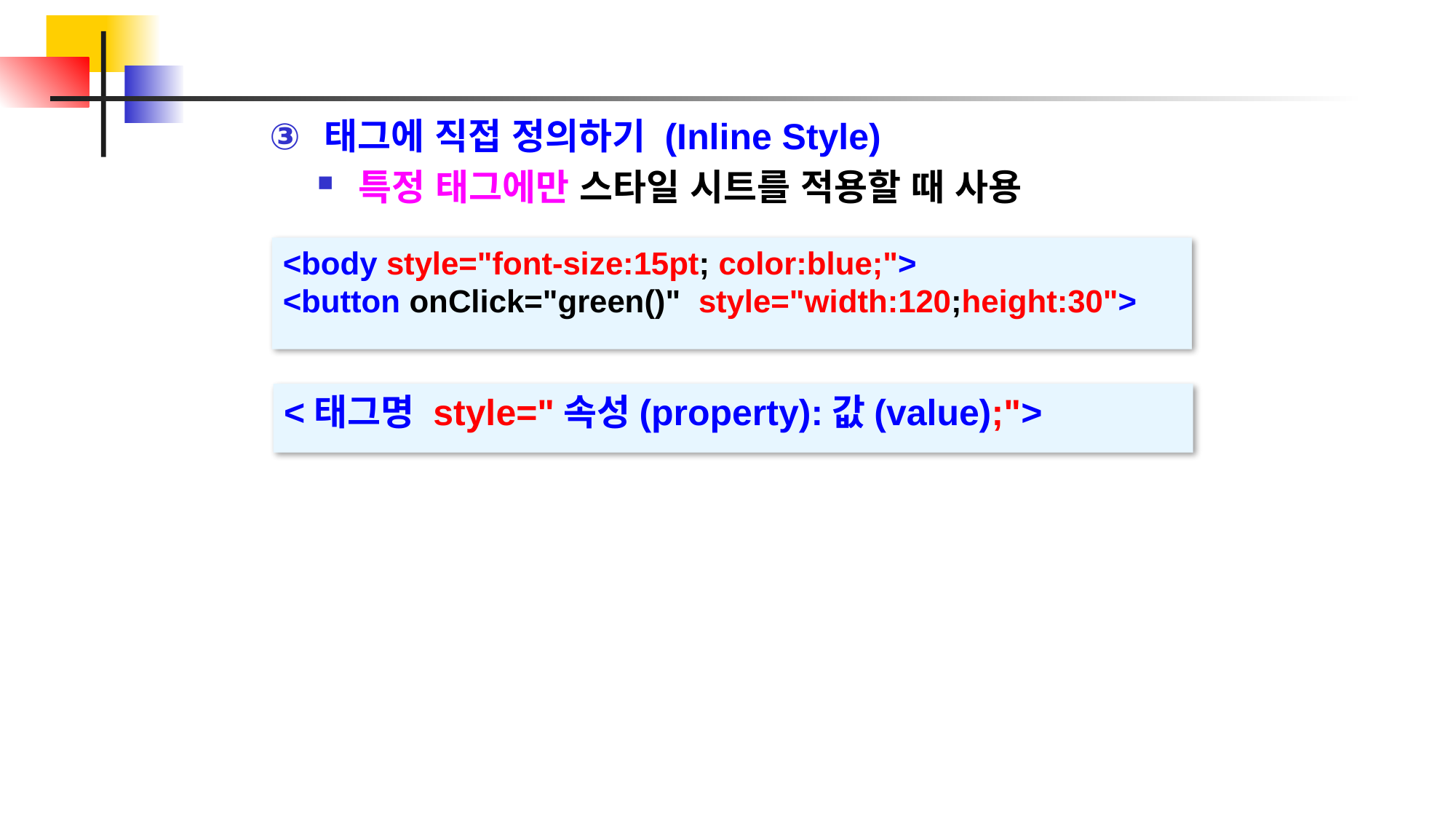

태그에 직접 정의하기 (Inline Style)
특정 태그에만 스타일 시트를 적용할 때 사용

<body style="font-size:15pt; color:blue;">
<button onClick="green()"  style="width:120;height:30">
<태그명 style="속성(property):값(value);">